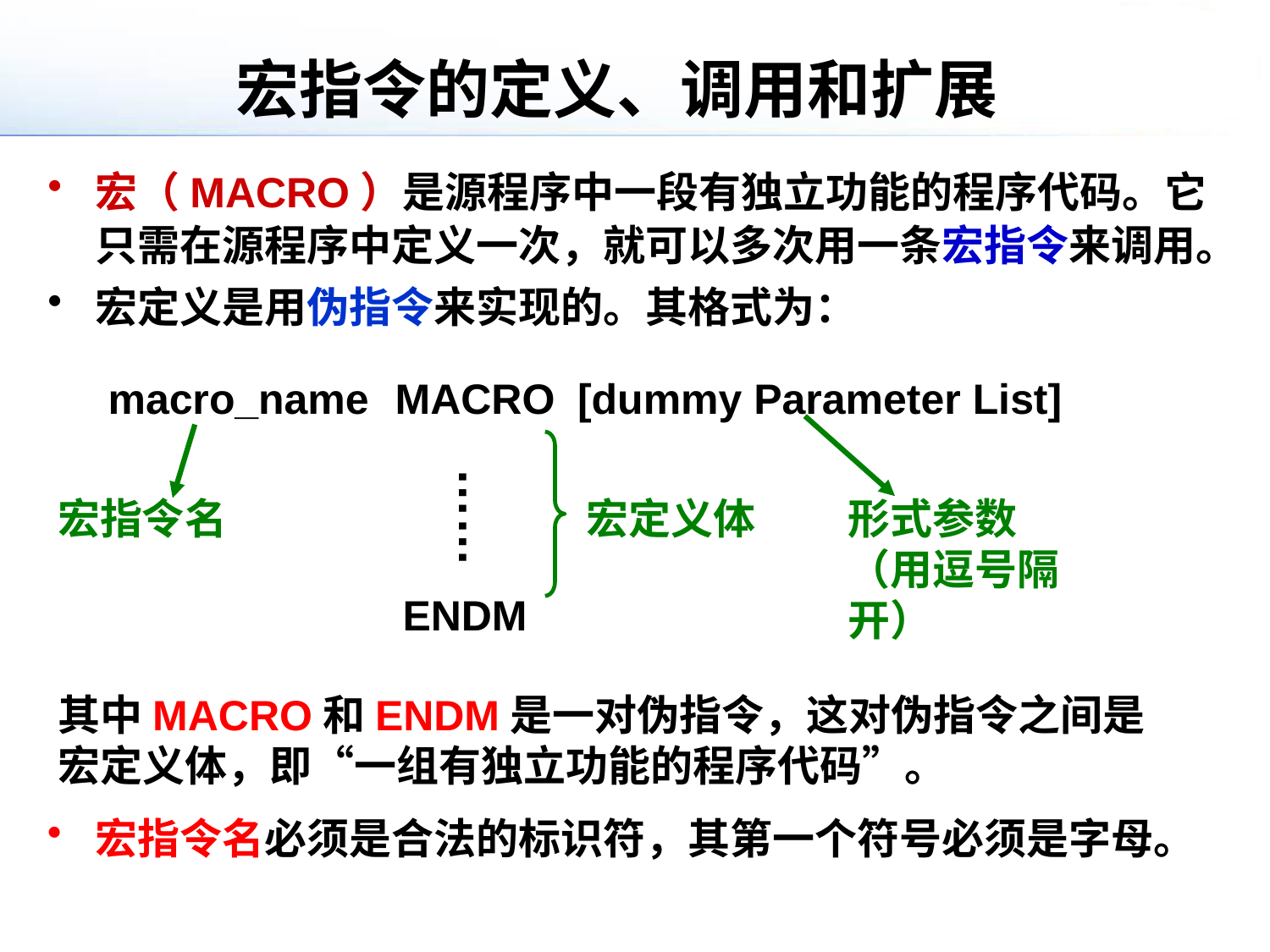

# 宏指令的定义、调用和扩展
宏（MACRO）是源程序中一段有独立功能的程序代码。它只需在源程序中定义一次，就可以多次用一条宏指令来调用。
宏定义是用伪指令来实现的。其格式为：
macro_name
MACRO
[dummy Parameter List]

……
宏指令名
宏定义体
形式参数
（用逗号隔开）
ENDM
其中MACRO和ENDM是一对伪指令，这对伪指令之间是
宏定义体，即“一组有独立功能的程序代码”。
宏指令名必须是合法的标识符，其第一个符号必须是字母。